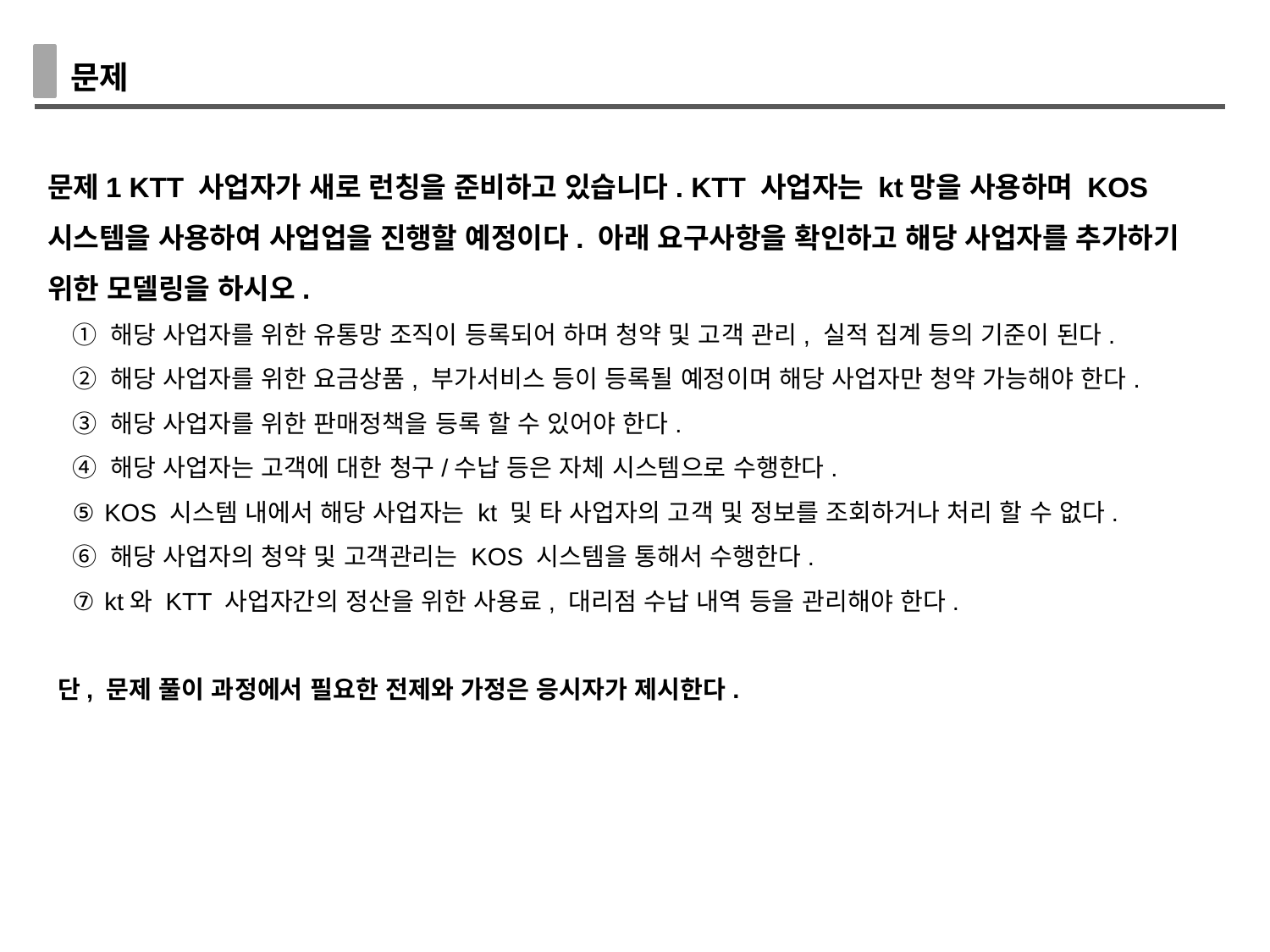

문제
문제1 KTT 사업자가 새로 런칭을 준비하고 있습니다. KTT 사업자는 kt망을 사용하며 KOS 시스템을 사용하여 사업업을 진행할 예정이다. 아래 요구사항을 확인하고 해당 사업자를 추가하기 위한 모델링을 하시오.
 해당 사업자를 위한 유통망 조직이 등록되어 하며 청약 및 고객 관리, 실적 집계 등의 기준이 된다.
 해당 사업자를 위한 요금상품, 부가서비스 등이 등록될 예정이며 해당 사업자만 청약 가능해야 한다.
 해당 사업자를 위한 판매정책을 등록 할 수 있어야 한다.
 해당 사업자는 고객에 대한 청구/수납 등은 자체 시스템으로 수행한다.
 KOS 시스템 내에서 해당 사업자는 kt 및 타 사업자의 고객 및 정보를 조회하거나 처리 할 수 없다.
 해당 사업자의 청약 및 고객관리는 KOS 시스템을 통해서 수행한다.
 kt와 KTT 사업자간의 정산을 위한 사용료, 대리점 수납 내역 등을 관리해야 한다.

단, 문제 풀이 과정에서 필요한 전제와 가정은 응시자가 제시한다.